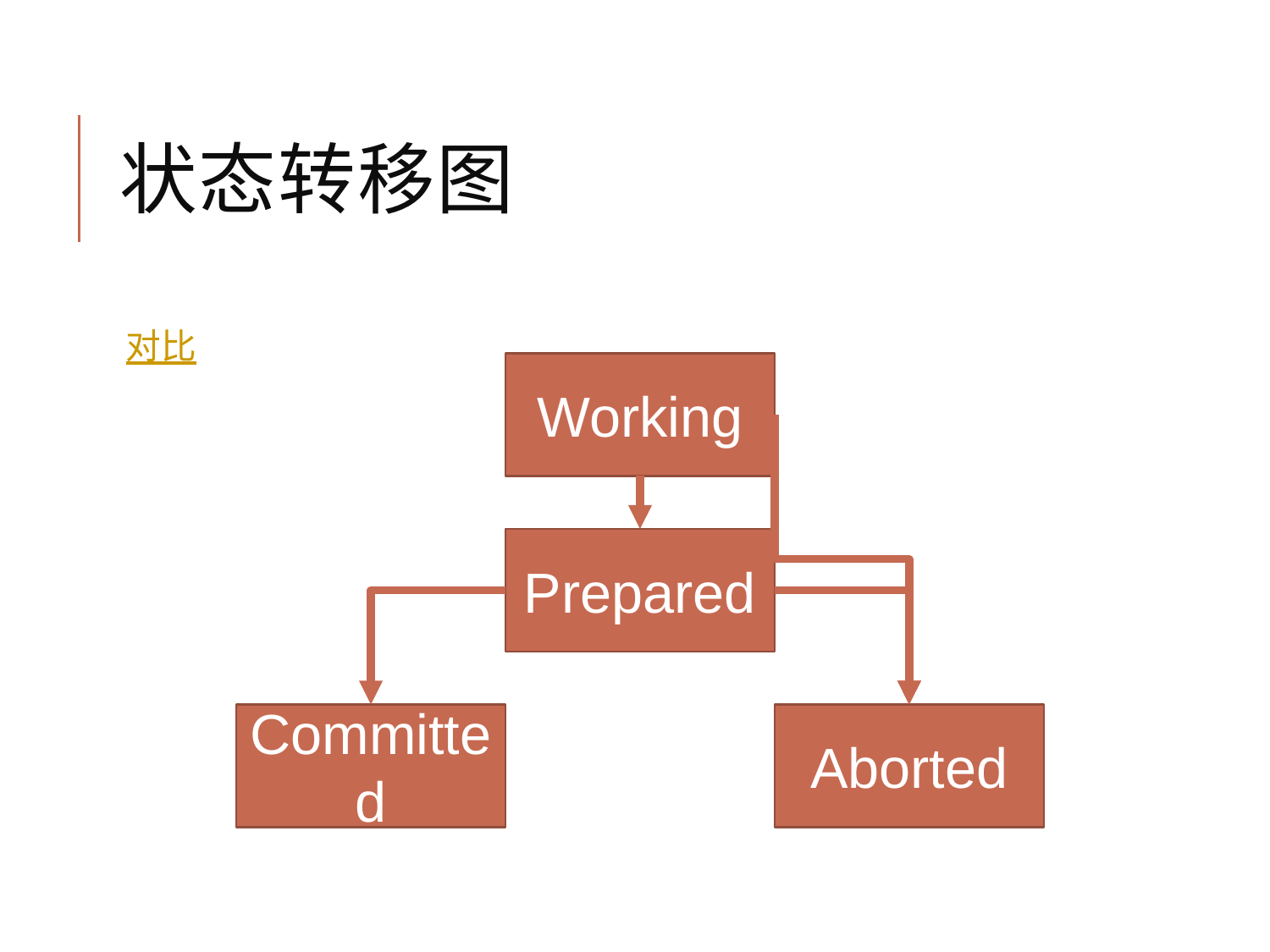

# 状态转移图
对比

Working
Prepared
Committed
Aborted